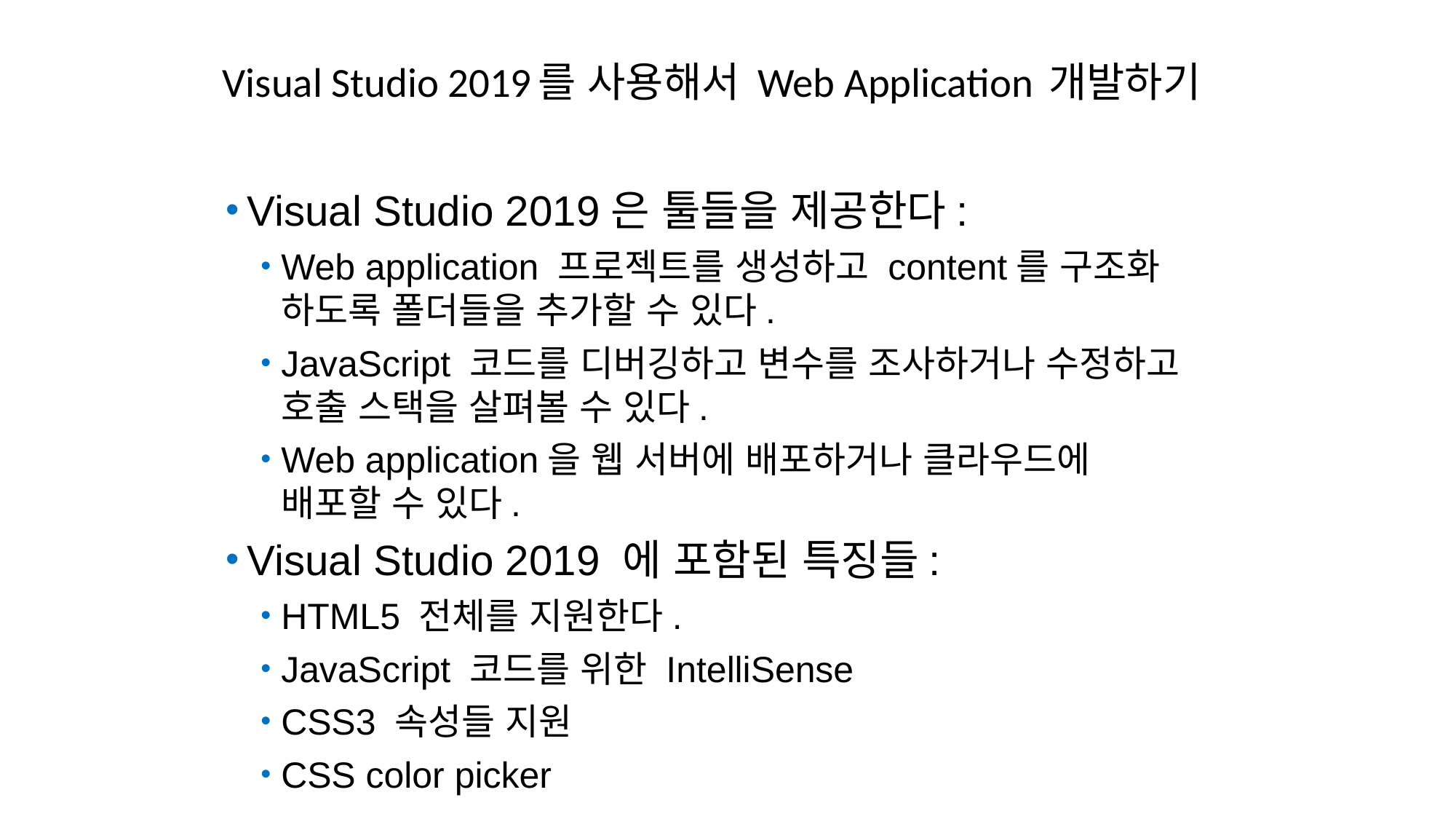

# Visual Studio 2019를 사용해서 Web Application 개발하기
Visual Studio 2019은 툴들을 제공한다:
Web application 프로젝트를 생성하고 content를 구조화 하도록 폴더들을 추가할 수 있다.
JavaScript 코드를 디버깅하고 변수를 조사하거나 수정하고 호출 스택을 살펴볼 수 있다.
Web application을 웹 서버에 배포하거나 클라우드에 배포할 수 있다.
Visual Studio 2019 에 포함된 특징들:
HTML5 전체를 지원한다.
JavaScript 코드를 위한 IntelliSense
CSS3 속성들 지원
CSS color picker